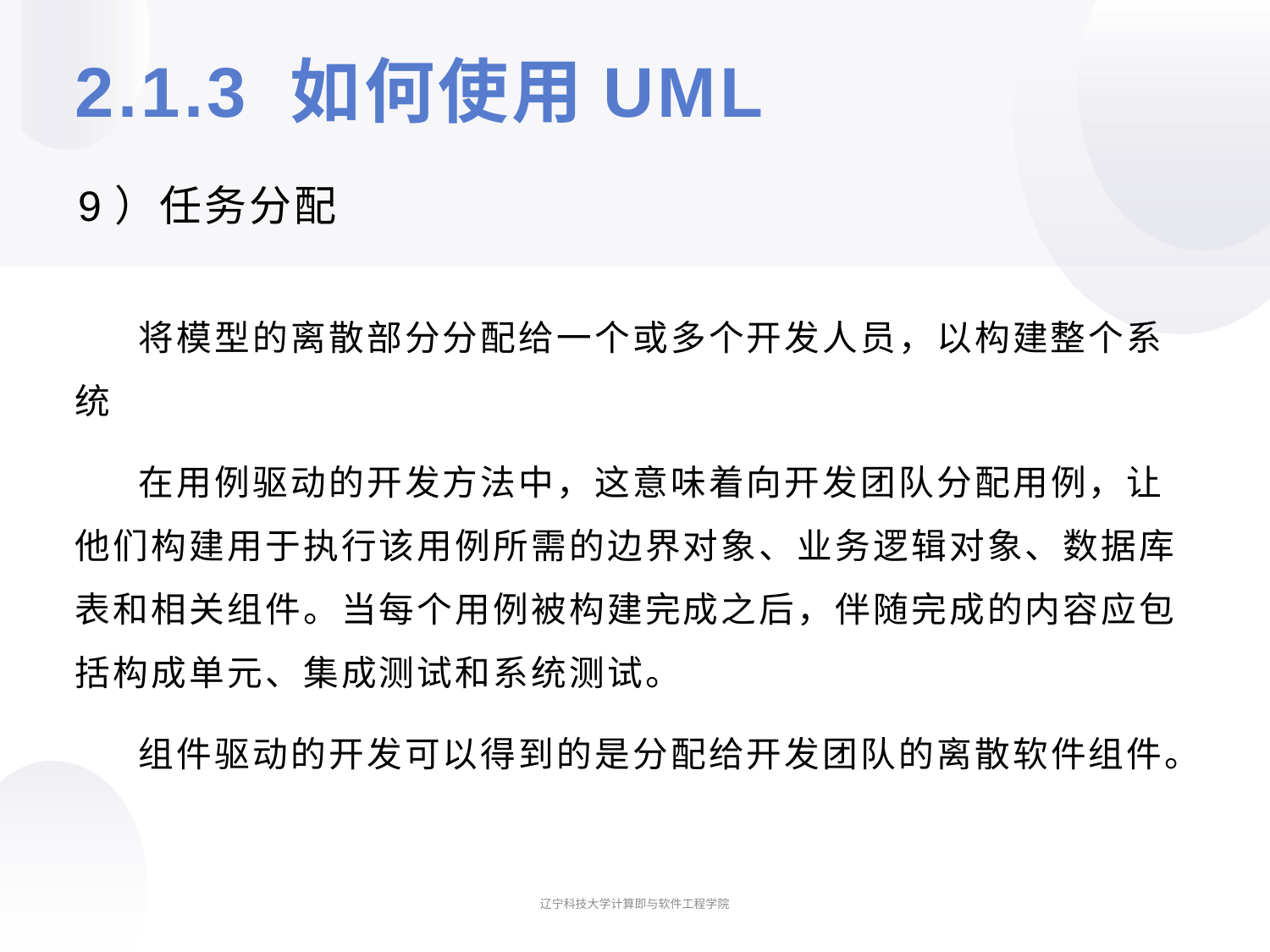

# 2.1.3 如何使用UML
9）任务分配
将模型的离散部分分配给一个或多个开发人员，以构建整个系统
在用例驱动的开发方法中，这意味着向开发团队分配用例，让他们构建用于执行该用例所需的边界对象、业务逻辑对象、数据库表和相关组件。当每个用例被构建完成之后，伴随完成的内容应包括构成单元、集成测试和系统测试。
组件驱动的开发可以得到的是分配给开发团队的离散软件组件。

辽宁科技大学计算即与软件工程学院
29